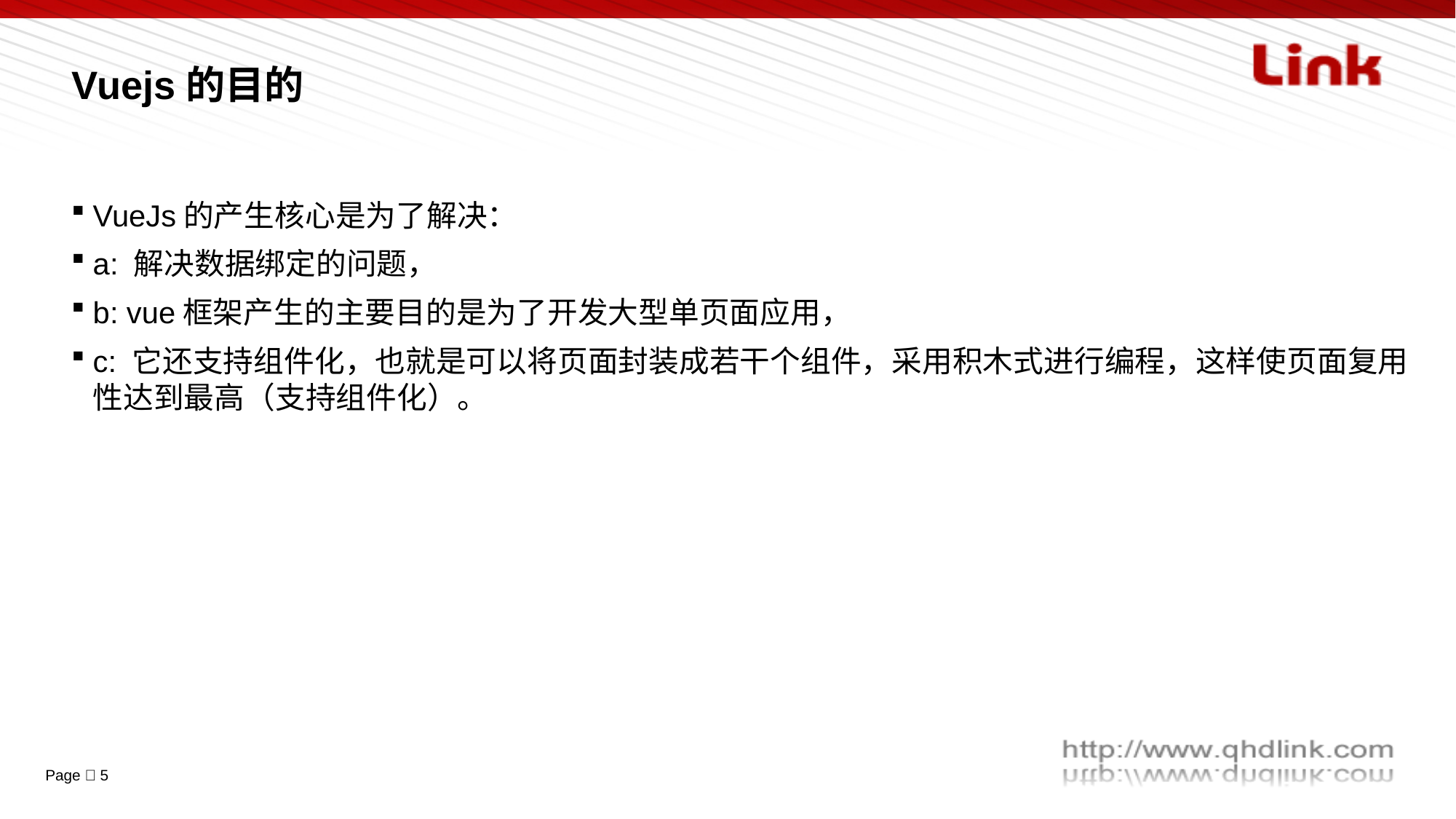

# Vuejs的目的
VueJs的产生核心是为了解决：
a: 解决数据绑定的问题，
b: vue框架产生的主要目的是为了开发大型单页面应用，
c: 它还支持组件化，也就是可以将页面封装成若干个组件，采用积木式进行编程，这样使页面复用性达到最高（支持组件化）。